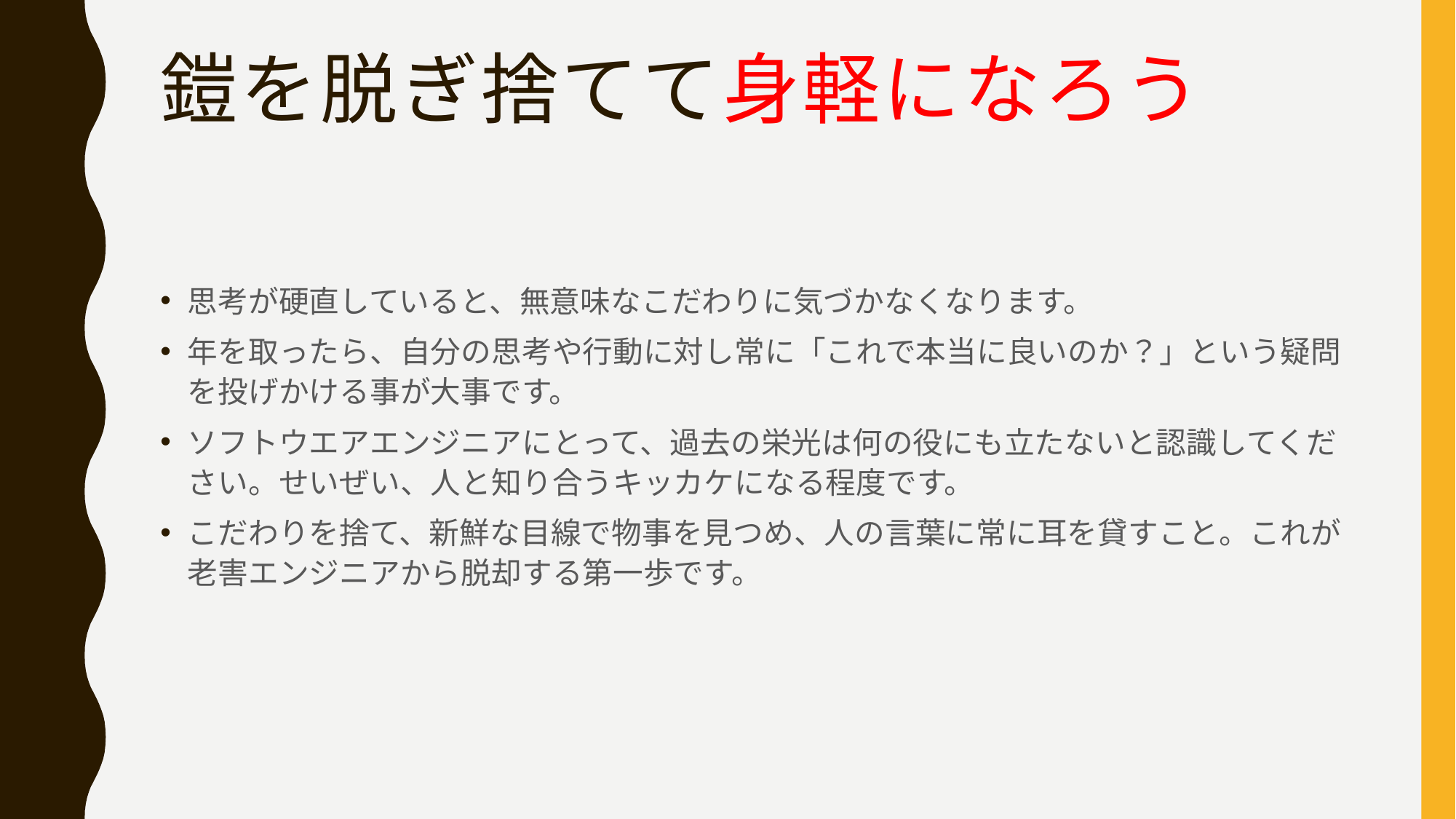

# 鎧を脱ぎ捨てて身軽になろう
思考が硬直していると、無意味なこだわりに気づかなくなります。
年を取ったら、自分の思考や行動に対し常に「これで本当に良いのか？」という疑問を投げかける事が大事です。
ソフトウエアエンジニアにとって、過去の栄光は何の役にも立たないと認識してください。せいぜい、人と知り合うキッカケになる程度です。
こだわりを捨て、新鮮な目線で物事を見つめ、人の言葉に常に耳を貸すこと。これが老害エンジニアから脱却する第一歩です。